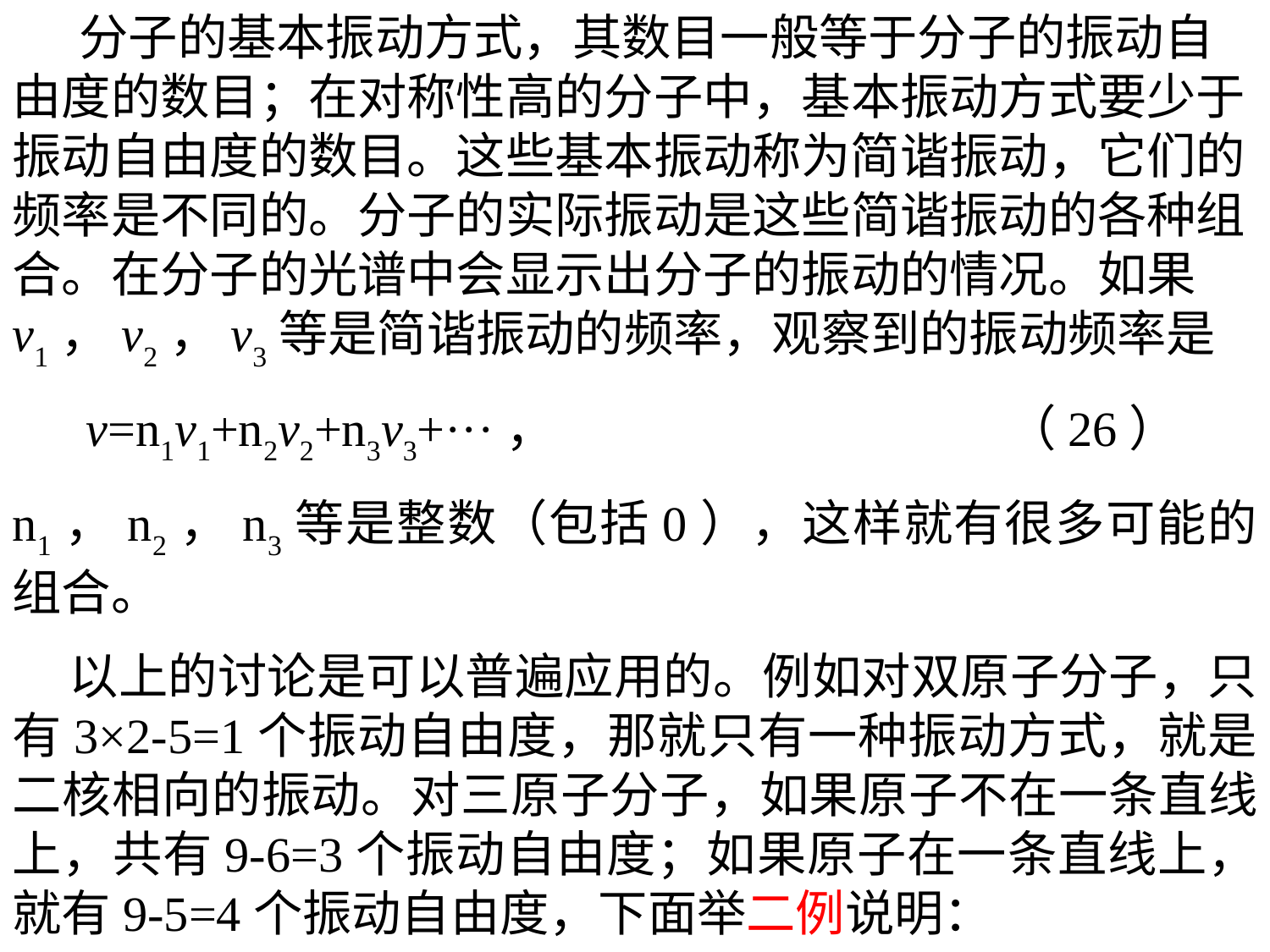

分子的基本振动方式，其数目一般等于分子的振动自由度的数目；在对称性高的分子中，基本振动方式要少于振动自由度的数目。这些基本振动称为简谐振动，它们的频率是不同的。分子的实际振动是这些简谐振动的各种组合。在分子的光谱中会显示出分子的振动的情况。如果v1，v2，v3等是简谐振动的频率，观察到的振动频率是
      v=n1v1+n2v2+n3v3+···，                                         （26）
n1，n2，n3等是整数（包括0），这样就有很多可能的组合。
    以上的讨论是可以普遍应用的。例如对双原子分子，只有3×2-5=1个振动自由度，那就只有一种振动方式，就是二核相向的振动。对三原子分子，如果原子不在一条直线上，共有9-6=3个振动自由度；如果原子在一条直线上，就有9-5=4个振动自由度，下面举二例说明：